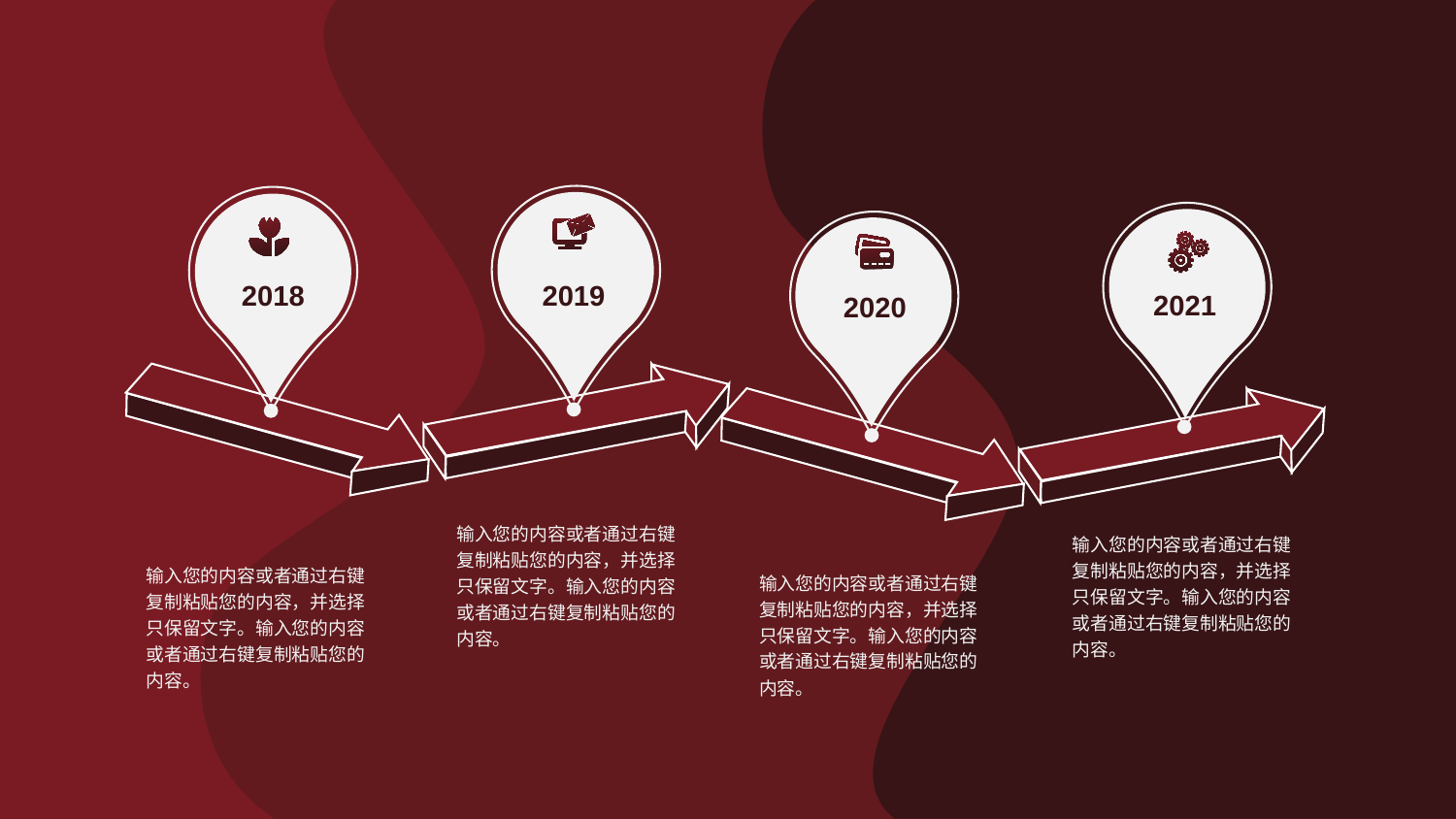

2019

2018

2021

2020

输入您的内容或者通过右键复制粘贴您的内容，并选择只保留文字。输入您的内容或者通过右键复制粘贴您的内容。
输入您的内容或者通过右键复制粘贴您的内容，并选择只保留文字。输入您的内容或者通过右键复制粘贴您的内容。
输入您的内容或者通过右键复制粘贴您的内容，并选择只保留文字。输入您的内容或者通过右键复制粘贴您的内容。
输入您的内容或者通过右键复制粘贴您的内容，并选择只保留文字。输入您的内容或者通过右键复制粘贴您的内容。